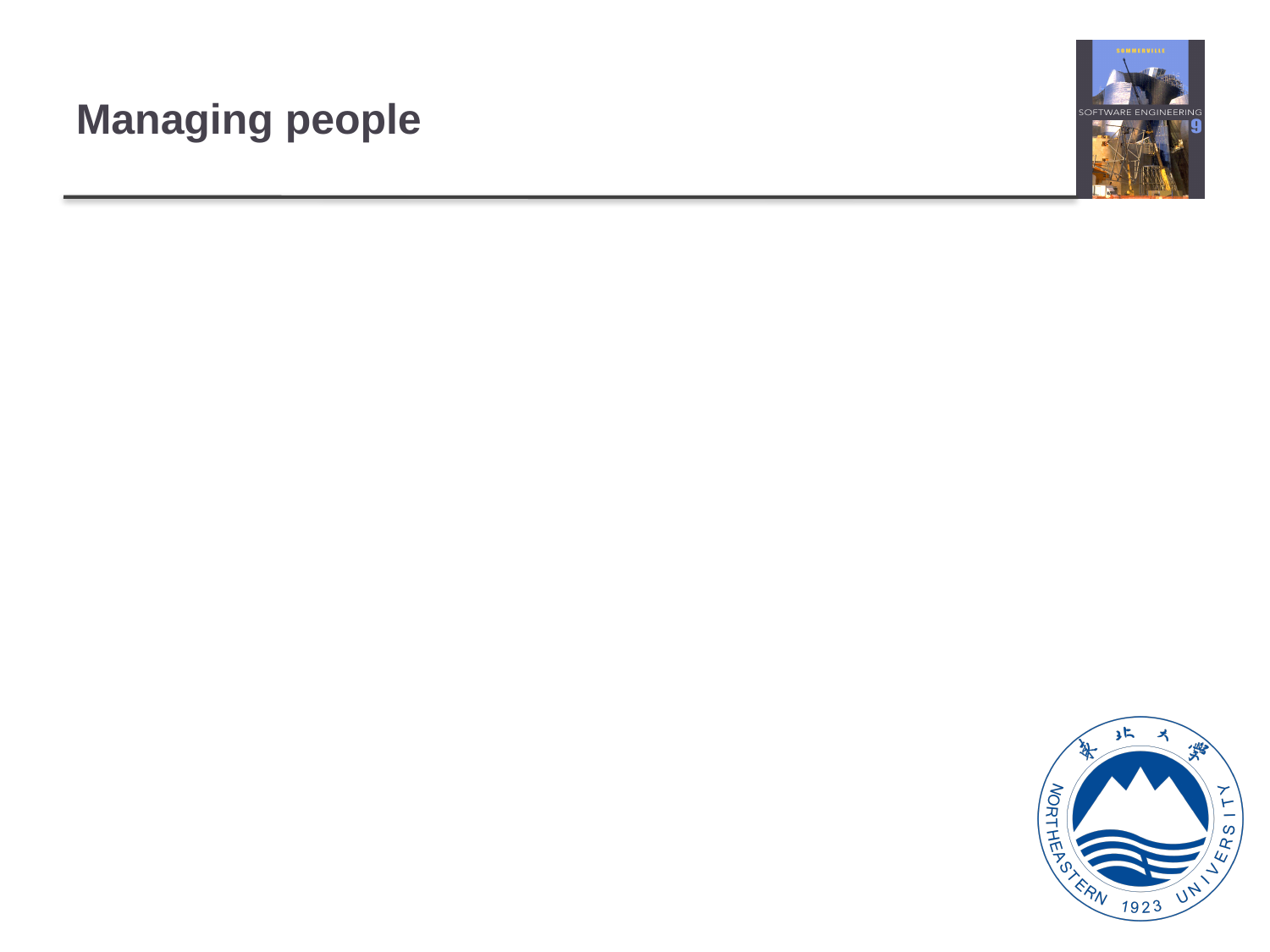

# Managing people
People are an organisation’s most important assets.
The tasks of a manager are essentially people-oriented. Unless there is some understanding of people, management will not be successful.
Poor people management is an important contributor to project failure.
项目的管理者对于技术的理解也是非常重要的。